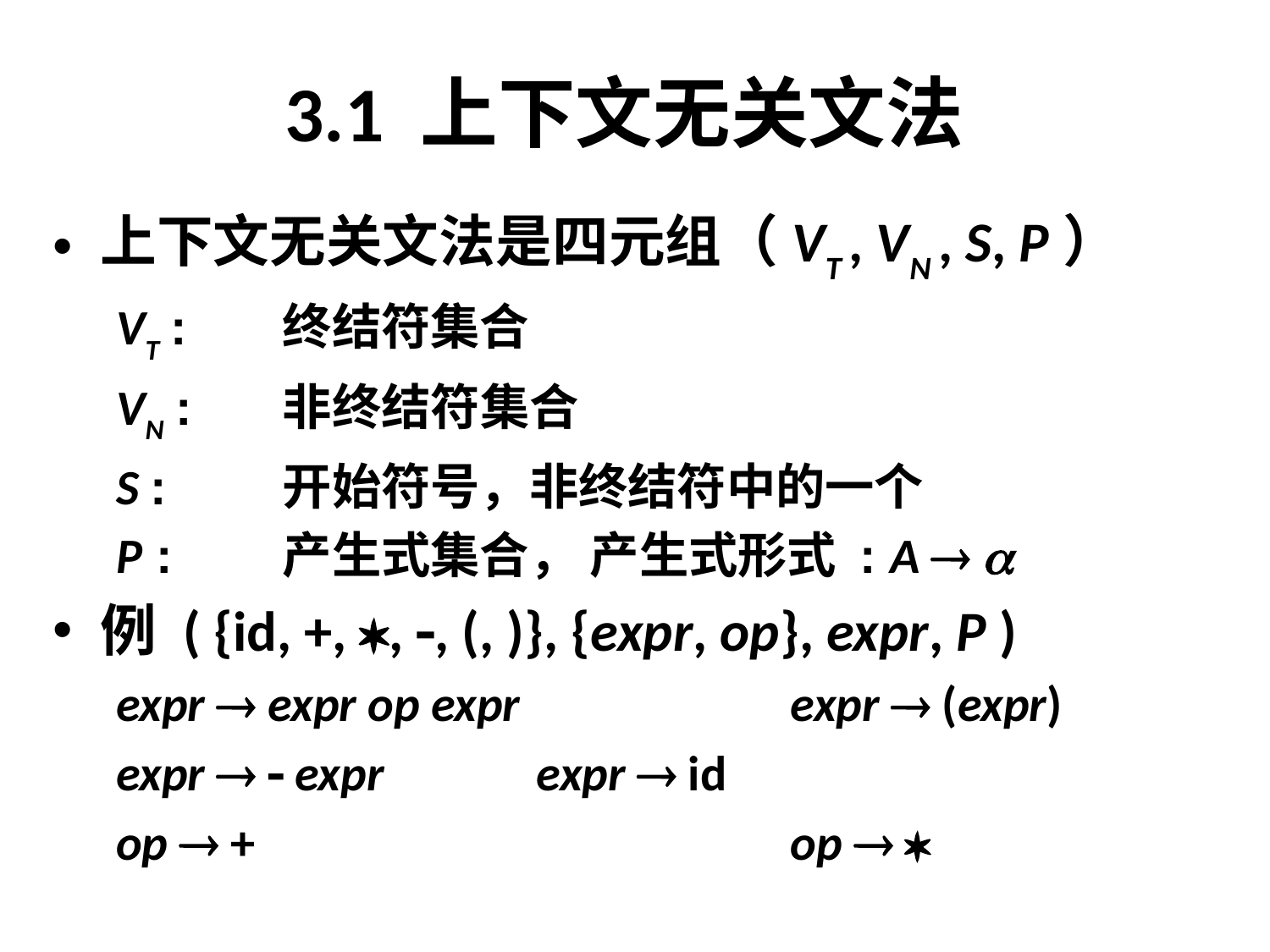

# 3.1 上下文无关文法
上下文无关文法是四元组（VT , VN , S, P）
VT : 	终结符集合
VN : 	非终结符集合
S : 	开始符号，非终结符中的一个
P :	产生式集合， 产生式形式 : A → α
例 ( {id, +, ∗, −, (, )}, {expr, op}, expr, P )
expr → expr op expr  		expr → (expr)
expr → − expr  		expr → id
op → +   				op → ∗